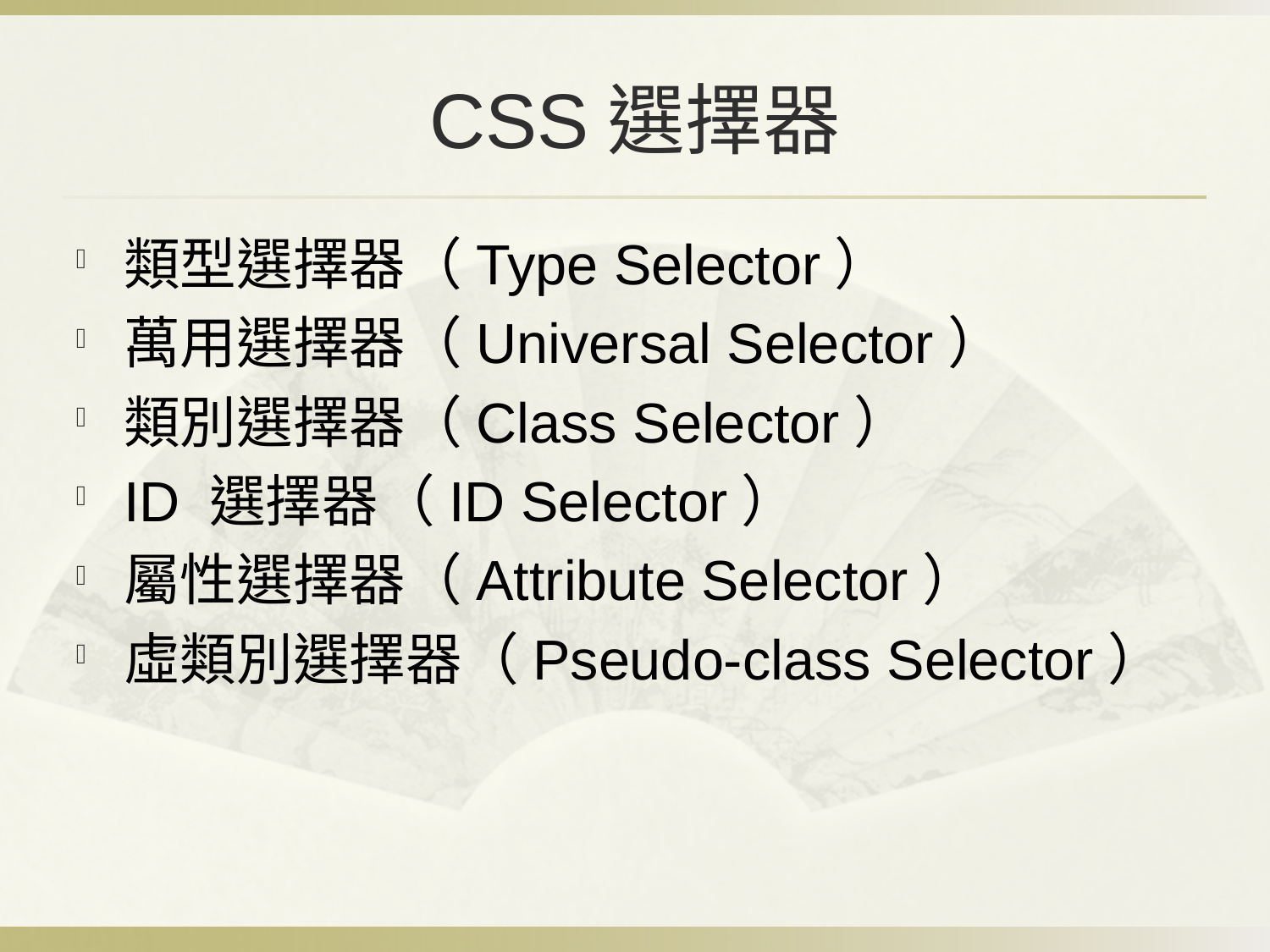

# CSS選擇器
類型選擇器（Type Selector）
萬用選擇器（Universal Selector）
類別選擇器（Class Selector）
ID 選擇器（ID Selector）
屬性選擇器（Attribute Selector）
虛類別選擇器（Pseudo-class Selector）